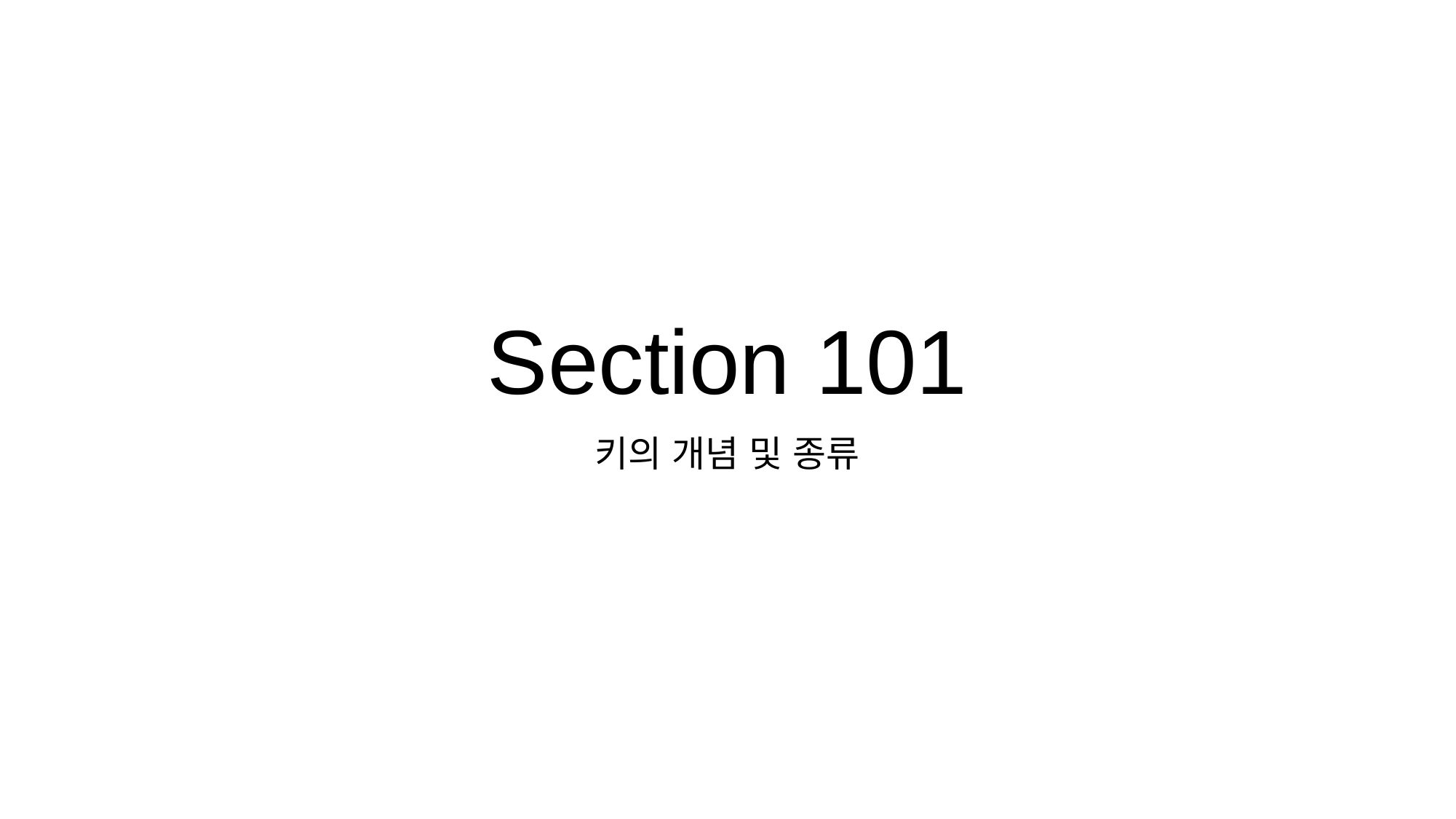

# Section 101
키의 개념 및 종류